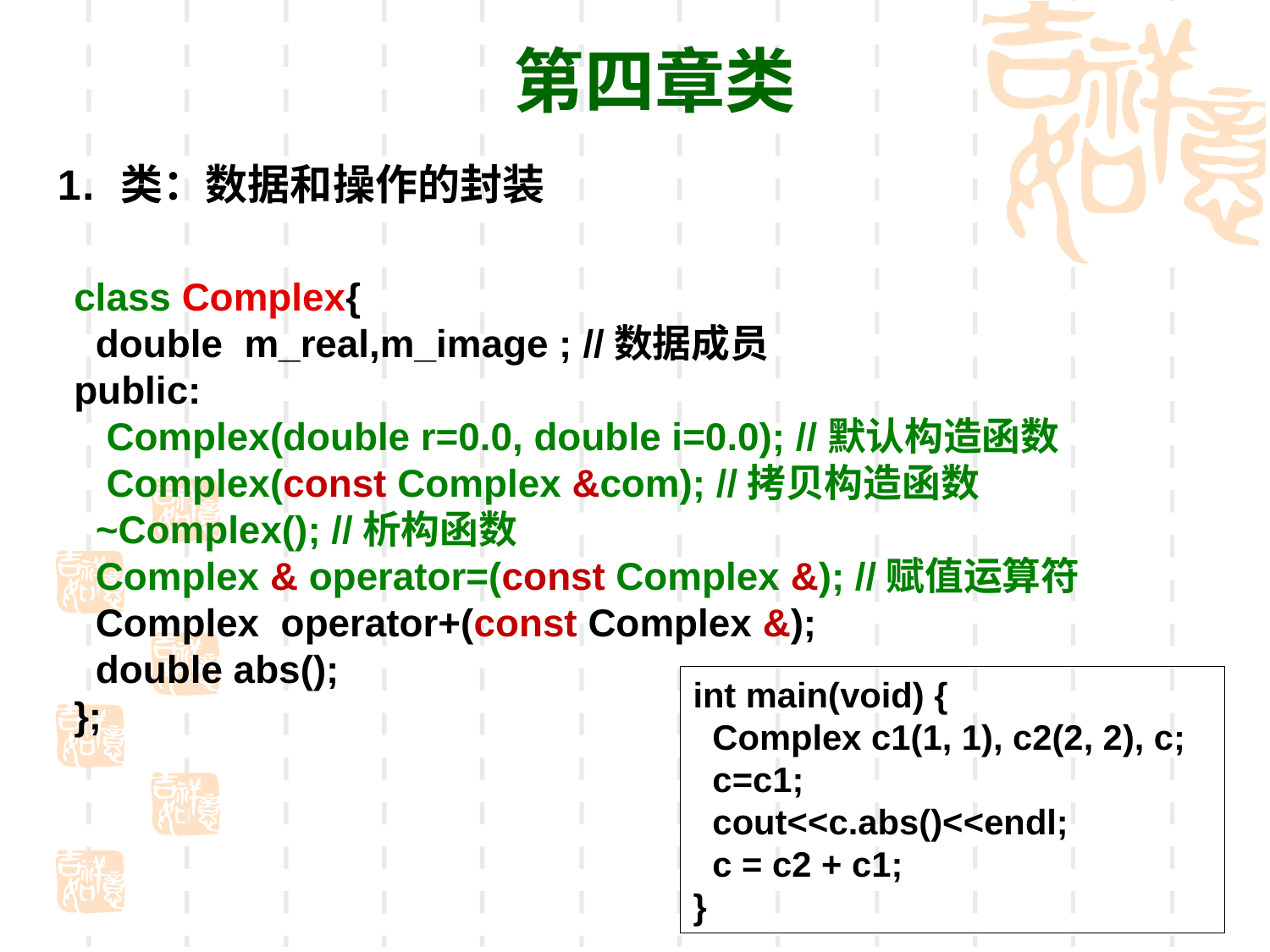

第四章类
类：数据和操作的封装
class Complex{
  double  m_real,m_image ; //数据成员
public:
   Complex(double r=0.0, double i=0.0); //默认构造函数
   Complex(const Complex &com); //拷贝构造函数
  ~Complex(); //析构函数
  Complex & operator=(const Complex &); //赋值运算符
  Complex  operator+(const Complex &);
  double abs();
};
int main(void) {
  Complex c1(1, 1), c2(2, 2), c;
  c=c1;
  cout<<c.abs()<<endl;
  c = c2 + c1;
}